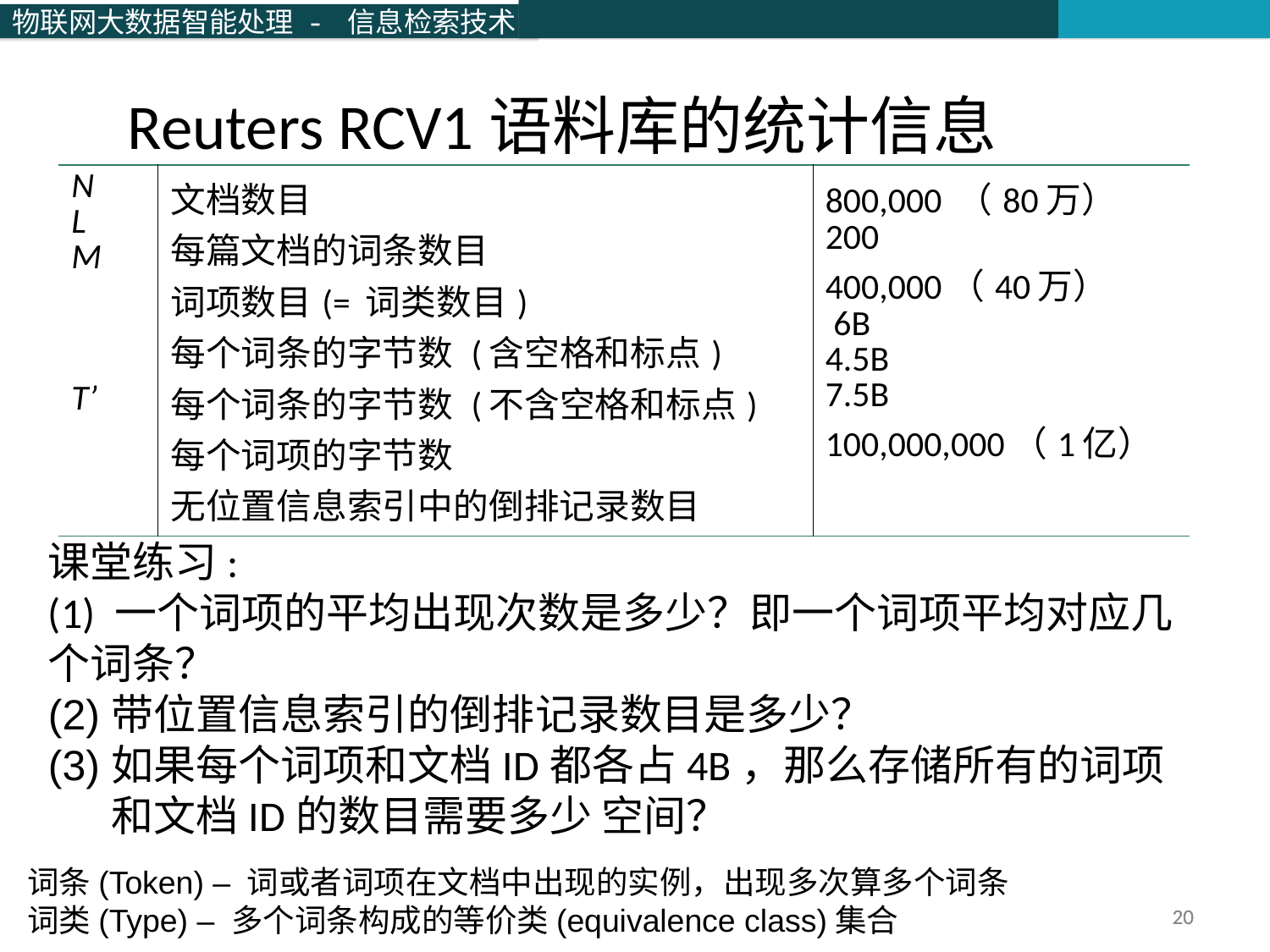

Reuters RCV1语料库的统计信息
| N L M T’ | 文档数目 每篇文档的词条数目 词项数目(= 词类数目) 每个词条的字节数 (含空格和标点) 每个词条的字节数 (不含空格和标点) 每个词项的字节数 无位置信息索引中的倒排记录数目 | 800,000 （80万） 200 400,000（40万） 6B 4.5B 7.5B 100,000,000（1亿） |
| --- | --- | --- |
课堂练习:
(1) 一个词项的平均出现次数是多少？即一个词项平均对应几个词条？
带位置信息索引的倒排记录数目是多少？
如果每个词项和文档ID都各占4B，那么存储所有的词项和文档ID的数目需要多少 空间？

词条(Token) – 词或者词项在文档中出现的实例，出现多次算多个词条
词类(Type) – 多个词条构成的等价类(equivalence class)集合
20
20